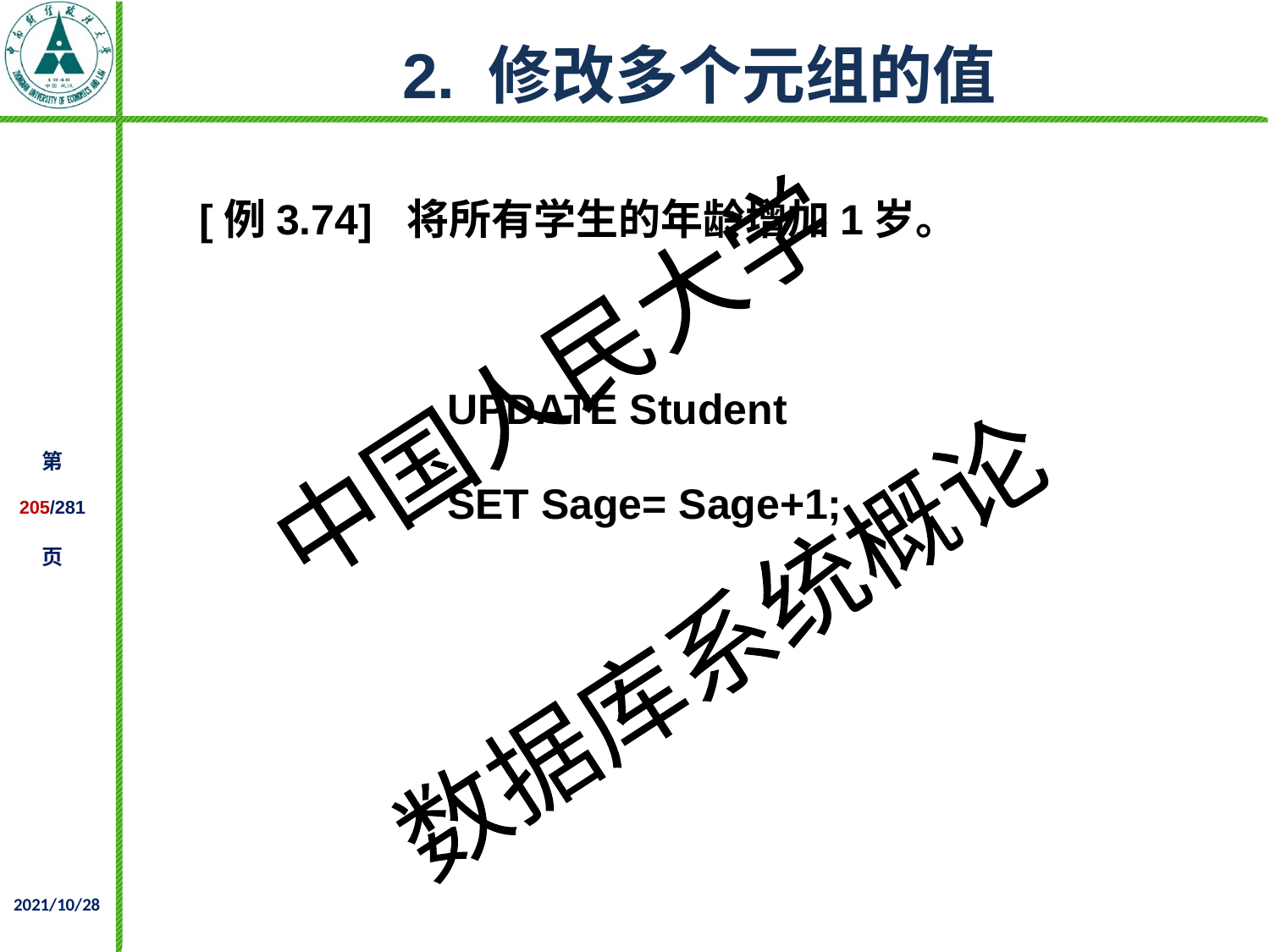

# 2. 修改多个元组的值
      [例3.74]  将所有学生的年龄增加1岁。

	    	 	UPDATE Student
         		SET Sage= Sage+1;

2021/10/28